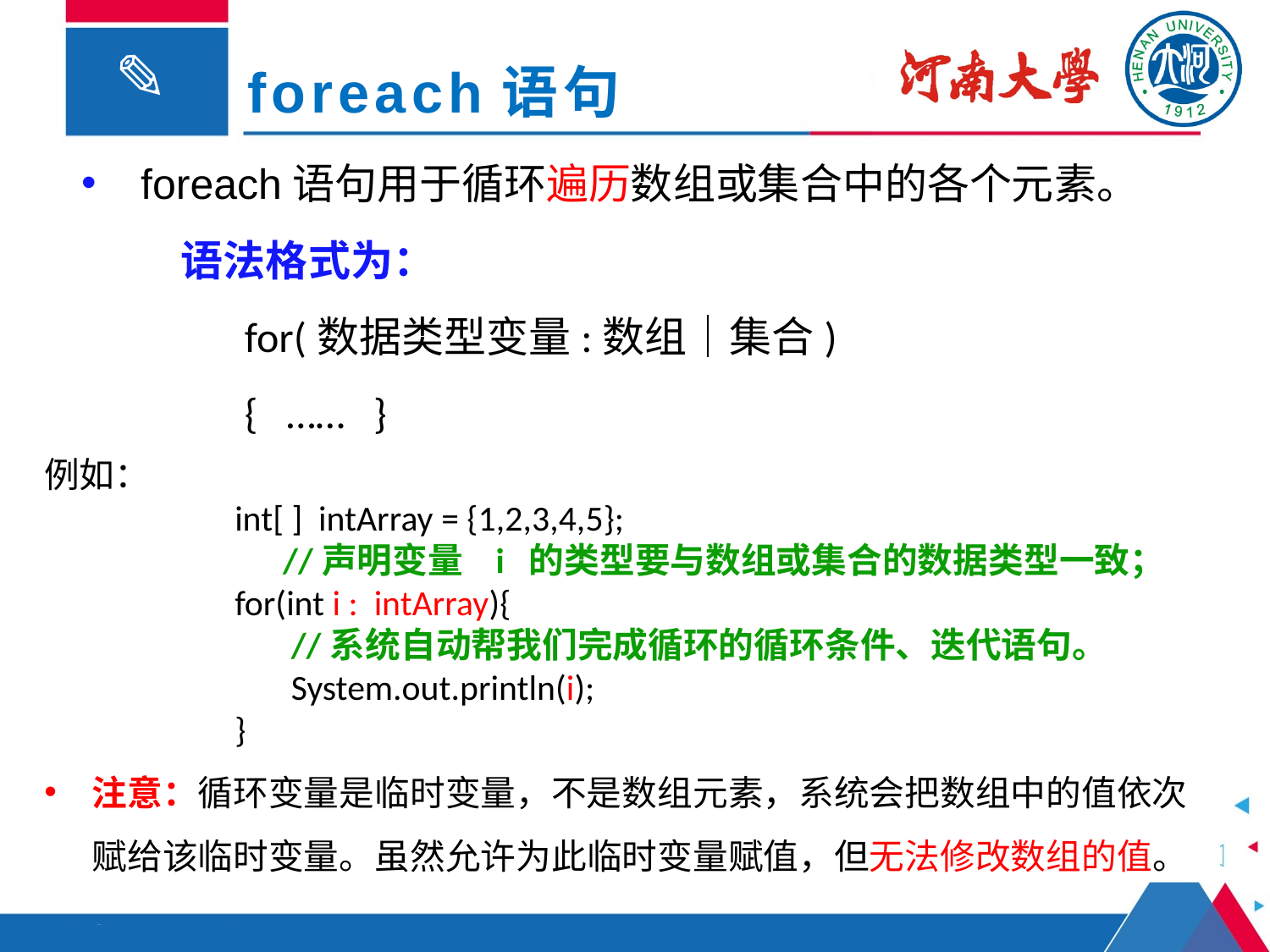

foreach语句
 foreach语句用于循环遍历数组或集合中的各个元素。
语法格式为：
for(数据类型变量:数组｜集合)
{   ……   }
例如：
	int[ ]  intArray = {1,2,3,4,5};
 	      //声明变量   i  的类型要与数组或集合的数据类型一致；
	for(int i :  intArray){
	       //系统自动帮我们完成循环的循环条件、迭代语句。
	       System.out.println(i);
	}
注意：循环变量是临时变量，不是数组元素，系统会把数组中的值依次赋给该临时变量。虽然允许为此临时变量赋值，但无法修改数组的值。